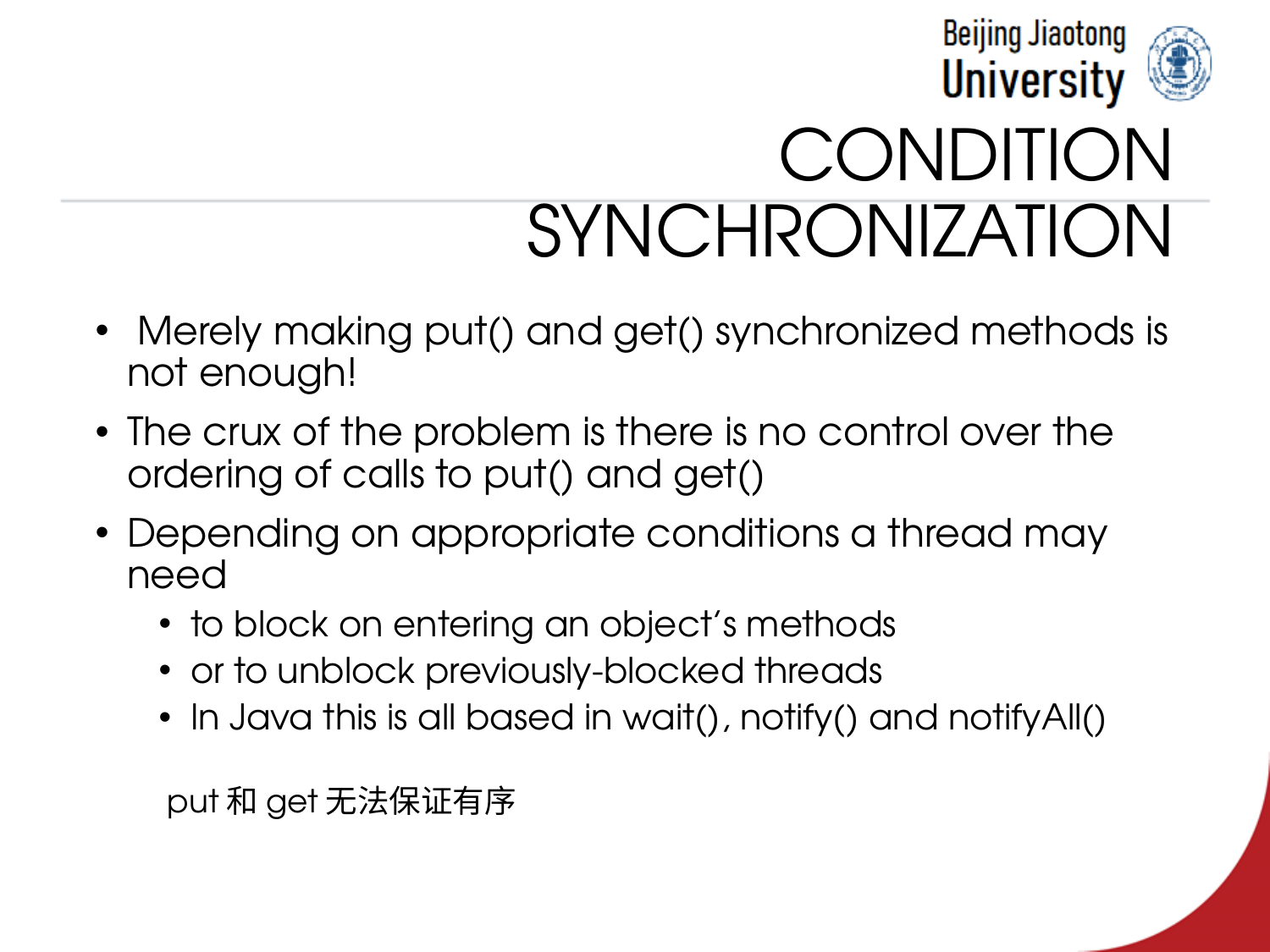

# Condition Synchronization
 Merely making put() and get() synchronized methods is not enough!
The crux of the problem is there is no control over the ordering of calls to put() and get()
Depending on appropriate conditions a thread may need
to block on entering an object’s methods
or to unblock previously-blocked threads
In Java this is all based in wait(), notify() and notifyAll()

put和get无法保证有序